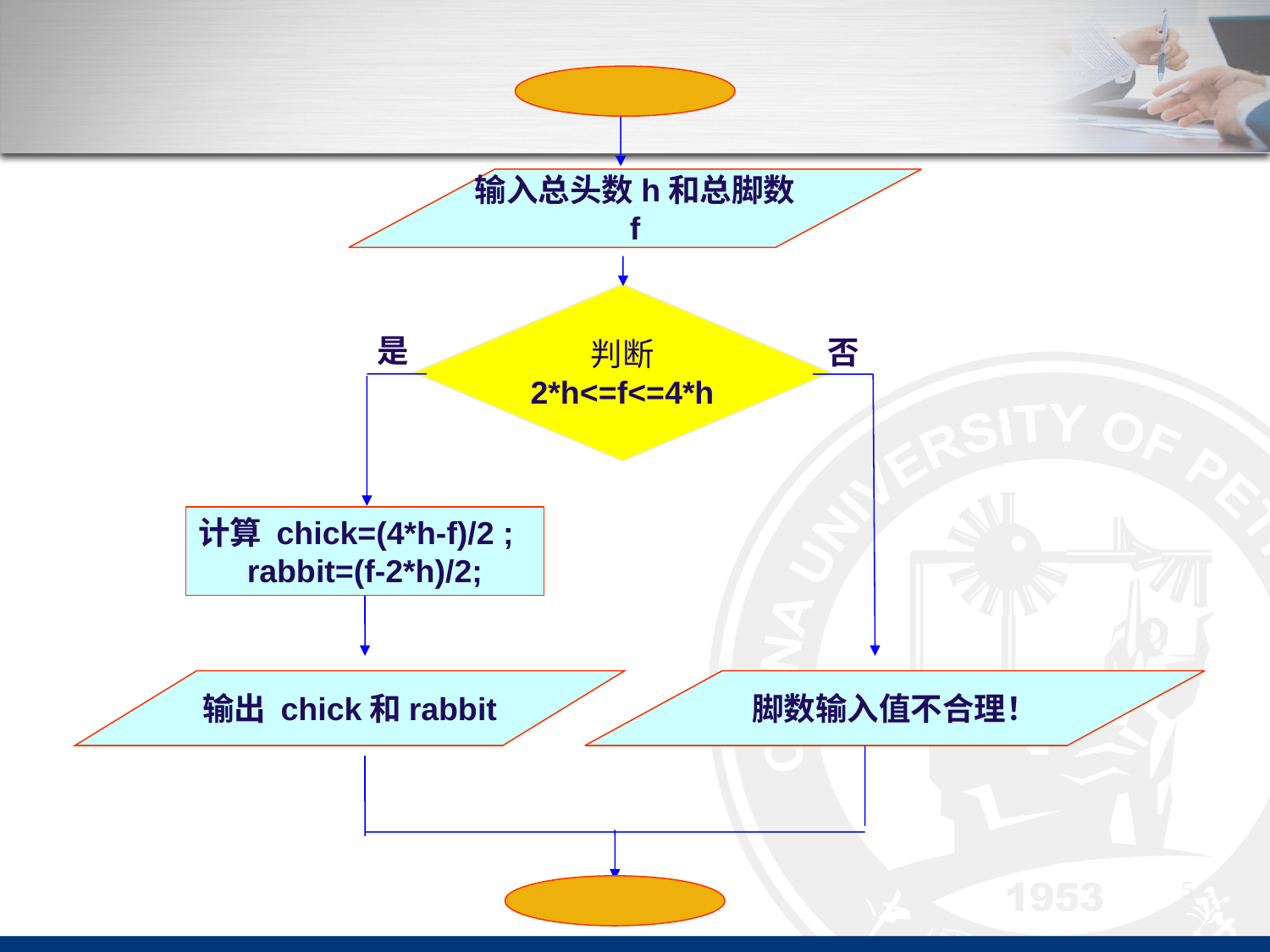

输入总头数h和总脚数 f

判断
2*h<=f<=4*h
是
否

计算 chick=(4*h-f)/2 ;
rabbit=(f-2*h)/2;

输出 chick和rabbit
脚数输入值不合理！

5